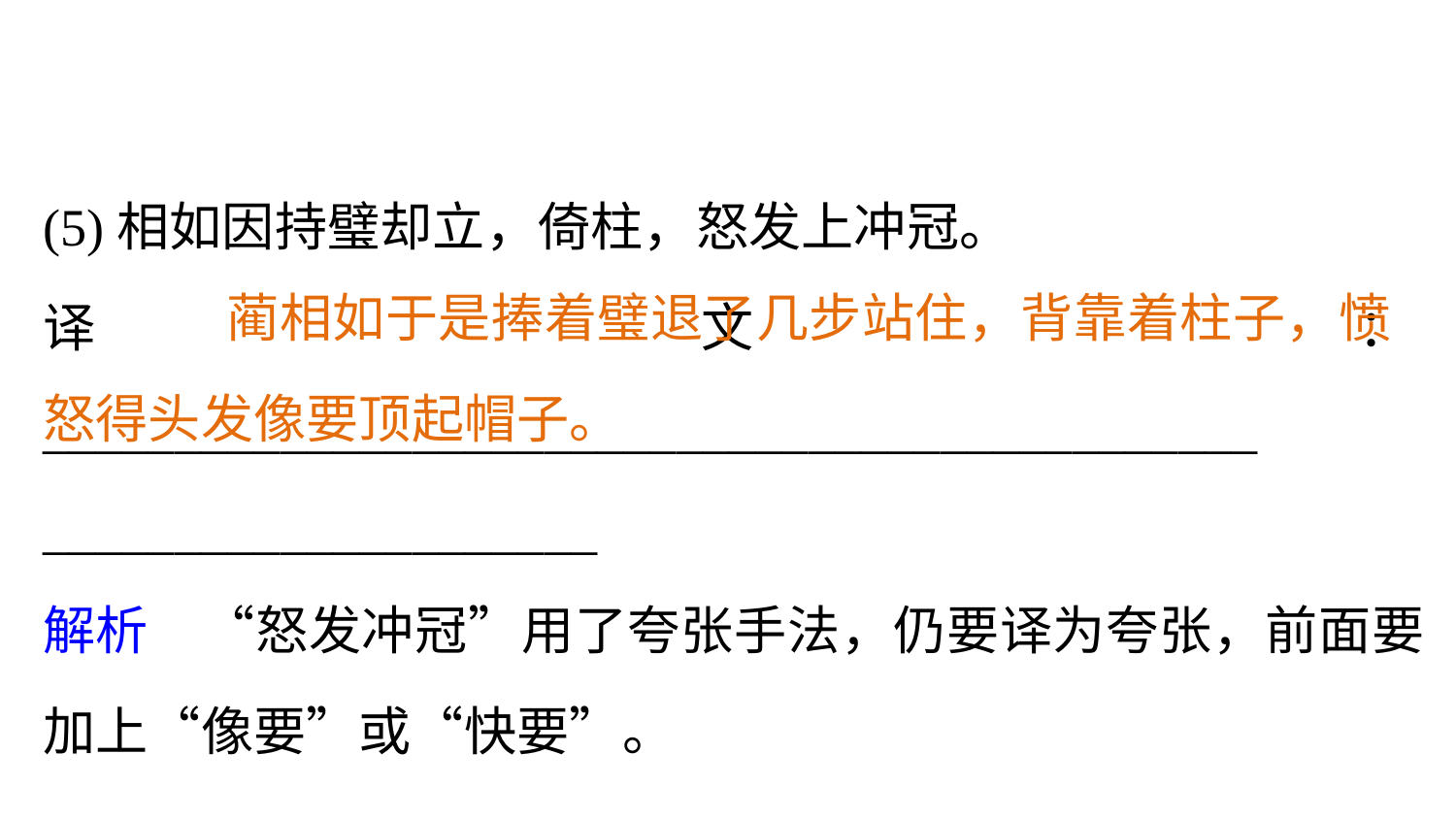

(5)相如因持璧却立，倚柱，怒发上冲冠。
译文：______________________________________________
_____________________
解析　“怒发冲冠”用了夸张手法，仍要译为夸张，前面要加上“像要”或“快要”。
              蔺相如于是捧着璧退了几步站住，背靠着柱子，愤怒得头发像要顶起帽子。